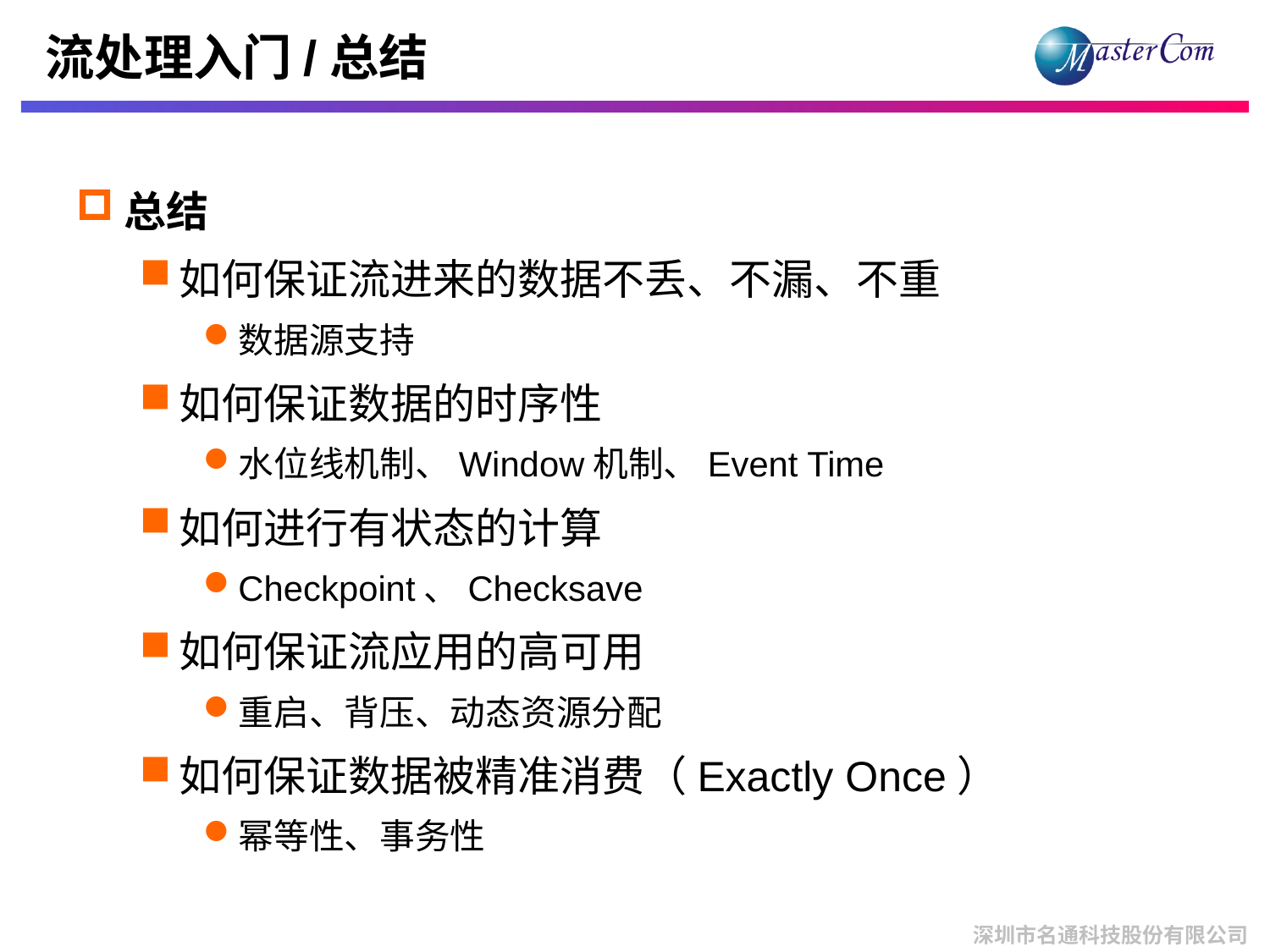

# 流处理入门/总结
总结
如何保证流进来的数据不丢、不漏、不重
数据源支持
如何保证数据的时序性
水位线机制、Window机制、Event Time
如何进行有状态的计算
Checkpoint、Checksave
如何保证流应用的高可用
重启、背压、动态资源分配
如何保证数据被精准消费（Exactly Once）
幂等性、事务性